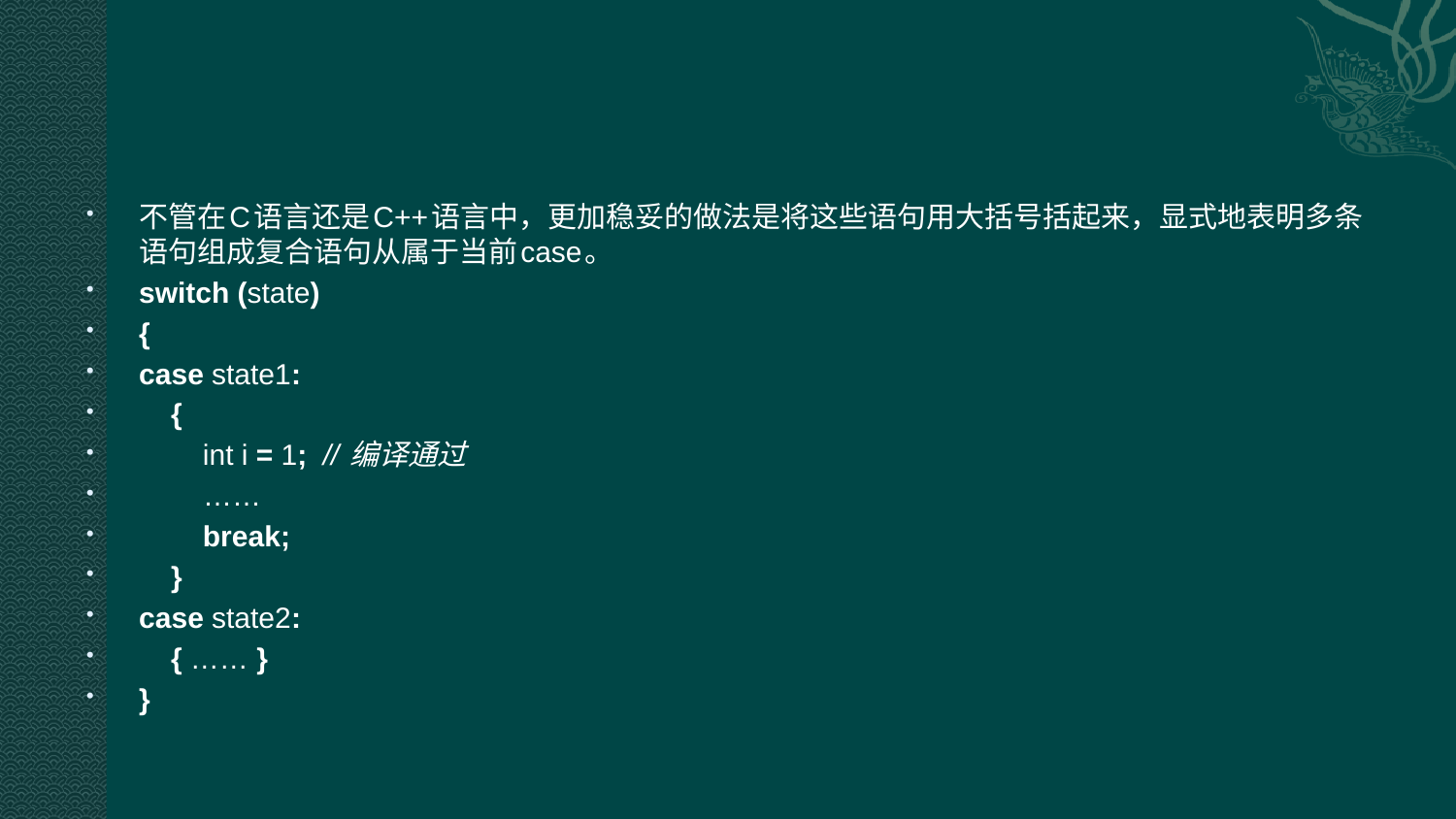

#
不管在C语言还是C++语言中，更加稳妥的做法是将这些语句用大括号括起来，显式地表明多条语句组成复合语句从属于当前case。
switch (state)
{
case state1:
    {
        int i = 1;  // 编译通过
        ……
        break;
    }
case state2:
    { …… }
}